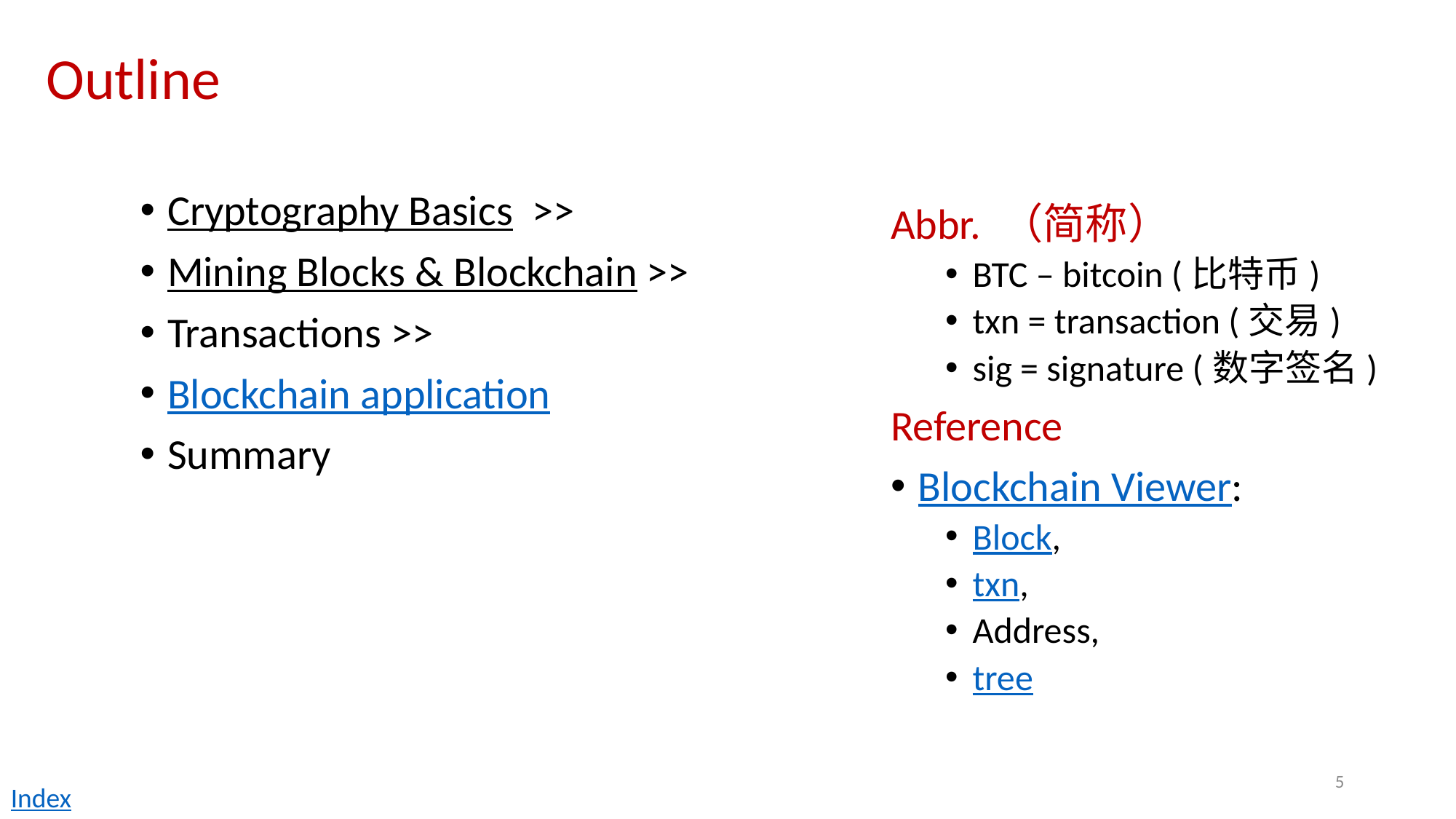

# Outline
Cryptography Basics  >>
Mining Blocks & Blockchain >>
Transactions >>
Blockchain application
Summary
Abbr. （简称）
BTC – bitcoin (比特币)
txn = transaction (交易)
sig = signature (数字签名)
Reference
Blockchain Viewer:
Block,
txn,
Address,
tree
5
Index